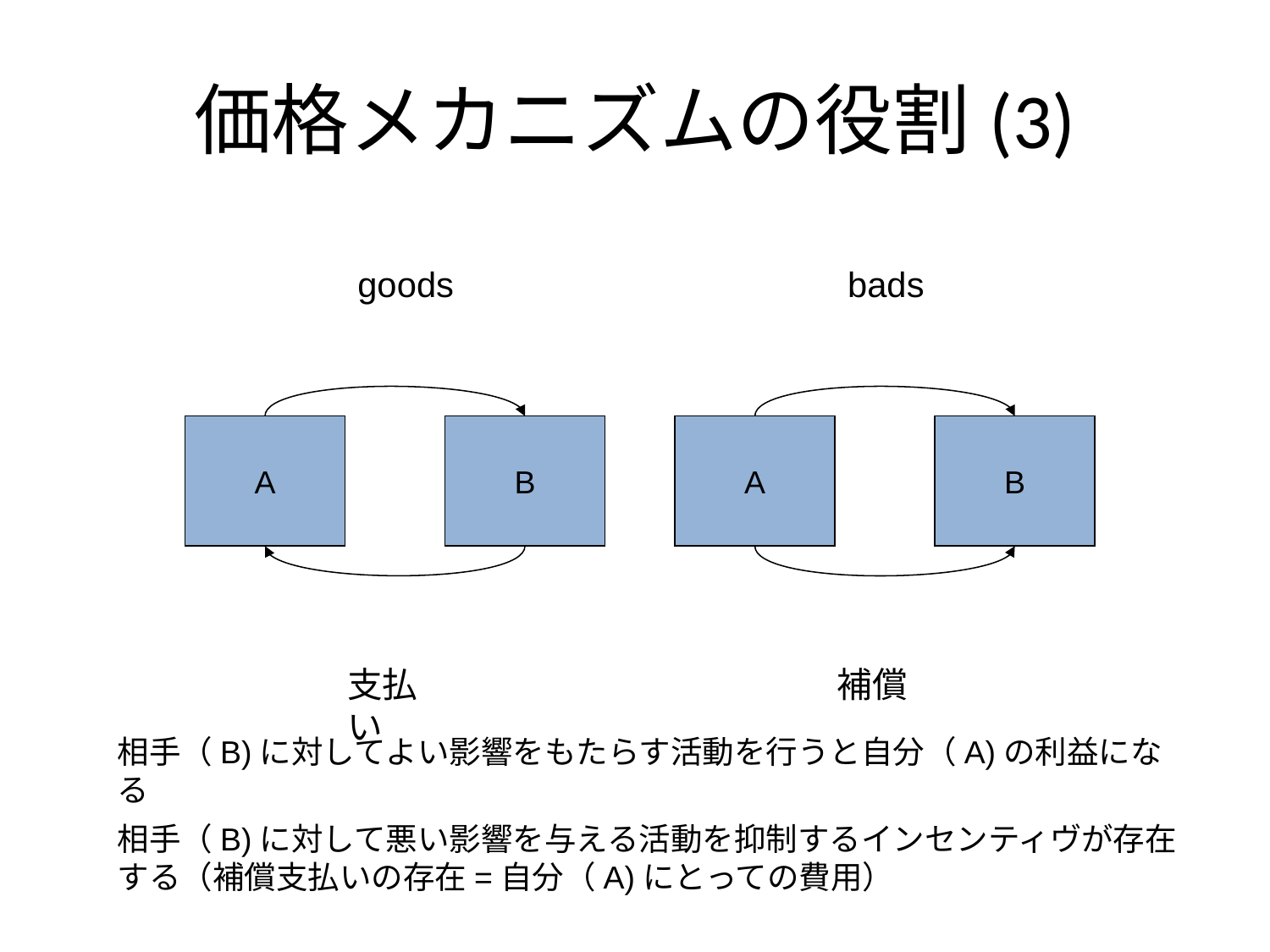

# 価格メカニズムの役割(3)
goods
bads
A
B
A
B
支払い
補償
相手（B)に対してよい影響をもたらす活動を行うと自分（A)の利益になる
相手（B)に対して悪い影響を与える活動を抑制するインセンティヴが存在する（補償支払いの存在=自分（A)にとっての費用）